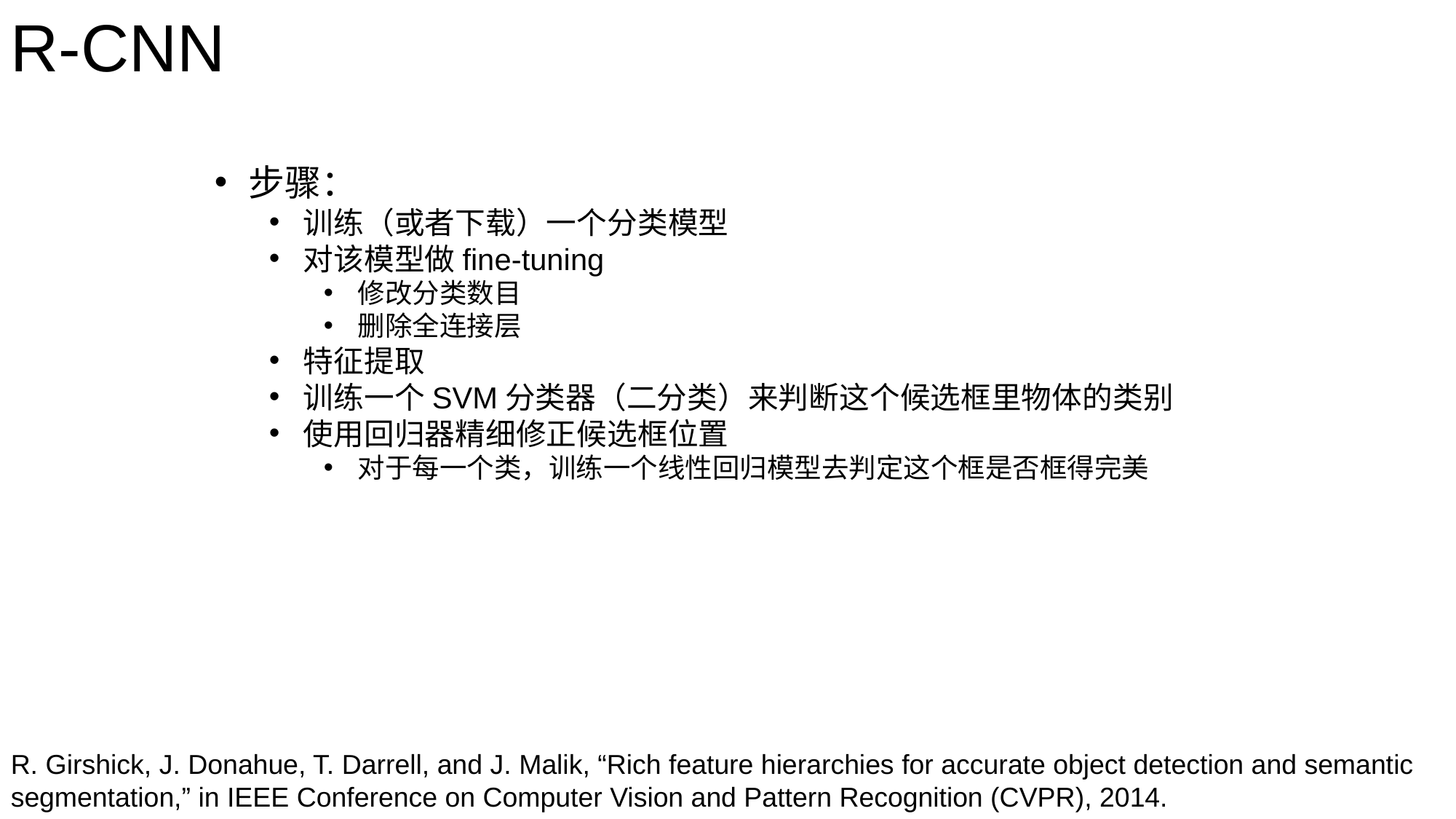

R-CNN
步骤：
训练（或者下载）一个分类模型
对该模型做fine-tuning
修改分类数目
删除全连接层
特征提取
训练一个SVM分类器（二分类）来判断这个候选框里物体的类别
使用回归器精细修正候选框位置
对于每一个类，训练一个线性回归模型去判定这个框是否框得完美

R. Girshick, J. Donahue, T. Darrell, and J. Malik, “Rich feature hierarchies for accurate object detection and semantic segmentation,” in IEEE Conference on Computer Vision and Pattern Recognition (CVPR), 2014.